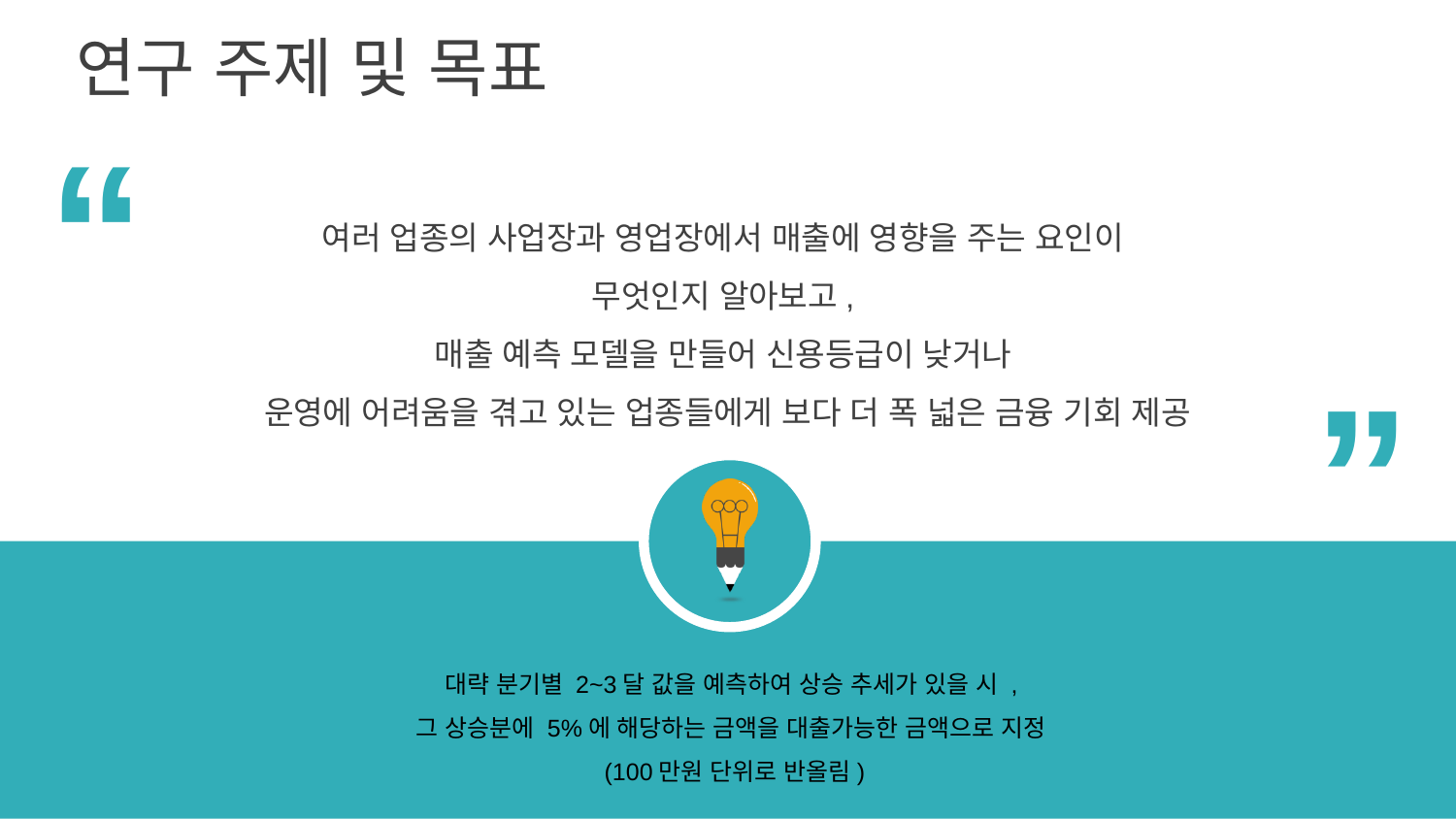

연구 주제 및 목표
“
여러 업종의 사업장과 영업장에서 매출에 영향을 주는 요인이
무엇인지 알아보고,
매출 예측 모델을 만들어 신용등급이 낮거나
운영에 어려움을 겪고 있는 업종들에게 보다 더 폭 넓은 금융 기회 제공

“
대략 분기별 2~3달 값을 예측하여 상승 추세가 있을 시 ,
그 상승분에 5%에 해당하는 금액을 대출가능한 금액으로 지정
 (100만원 단위로 반올림)